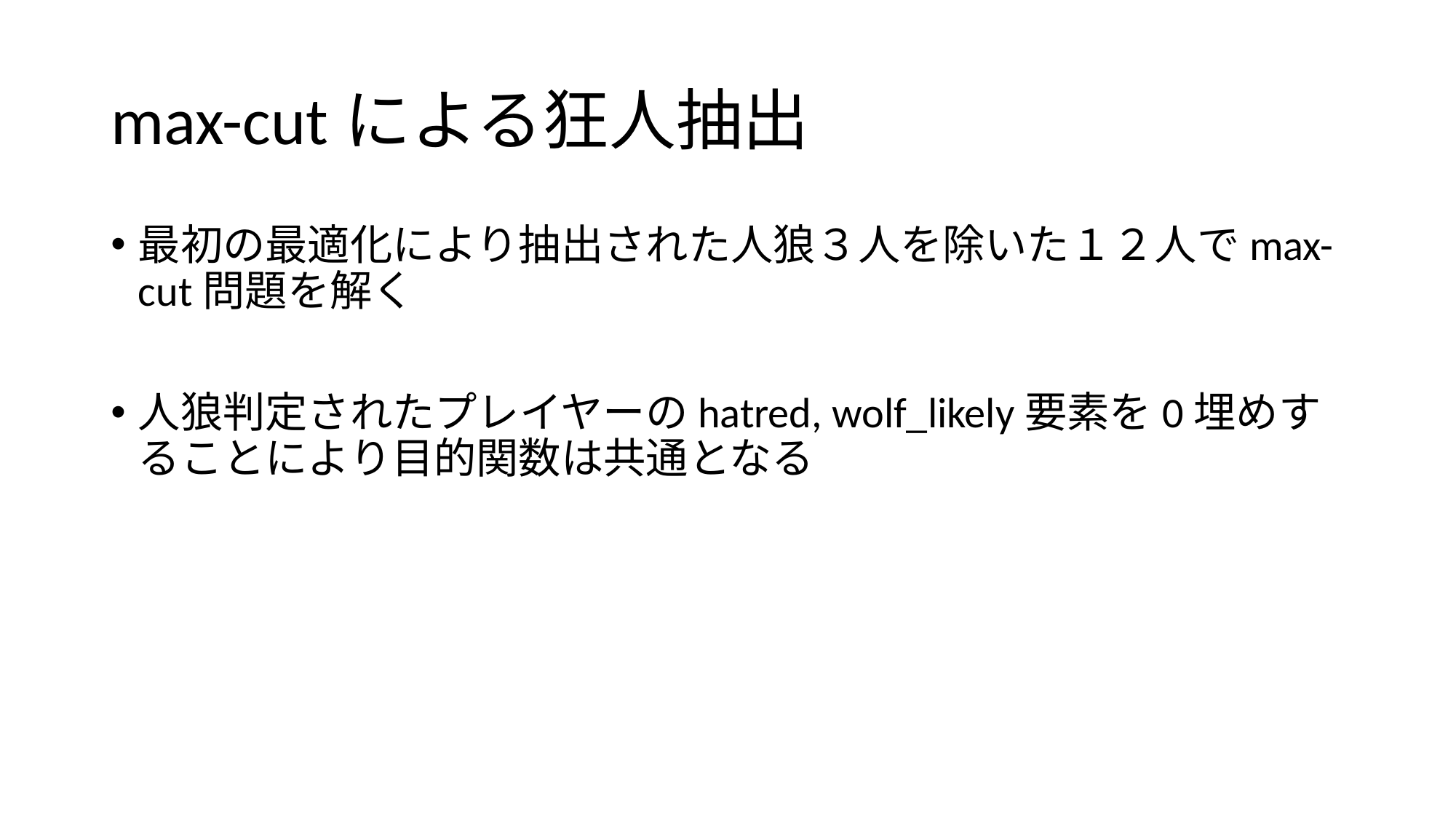

# max-cutによる狂人抽出
最初の最適化により抽出された人狼３人を除いた１２人でmax-cut問題を解く

人狼判定されたプレイヤーのhatred, wolf_likely要素を0埋めすることにより目的関数は共通となる